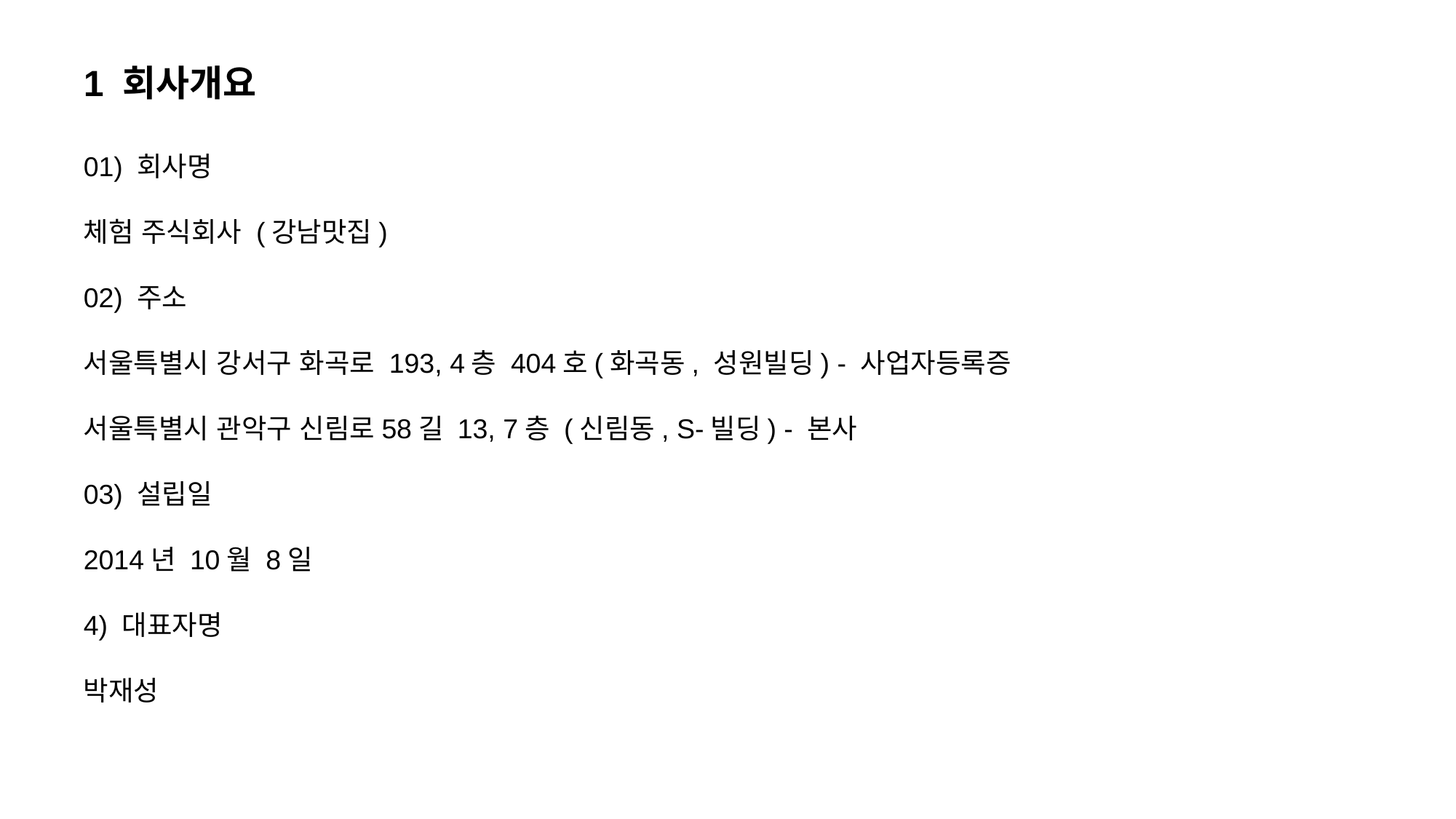

1 회사개요
01) 회사명
체험 주식회사 (강남맛집)
02) 주소
서울특별시 강서구 화곡로 193, 4층 404호(화곡동, 성원빌딩) - 사업자등록증
서울특별시 관악구 신림로58길 13, 7층 (신림동, S-빌딩) - 본사
03) 설립일
2014년 10월 8일
4) 대표자명
박재성